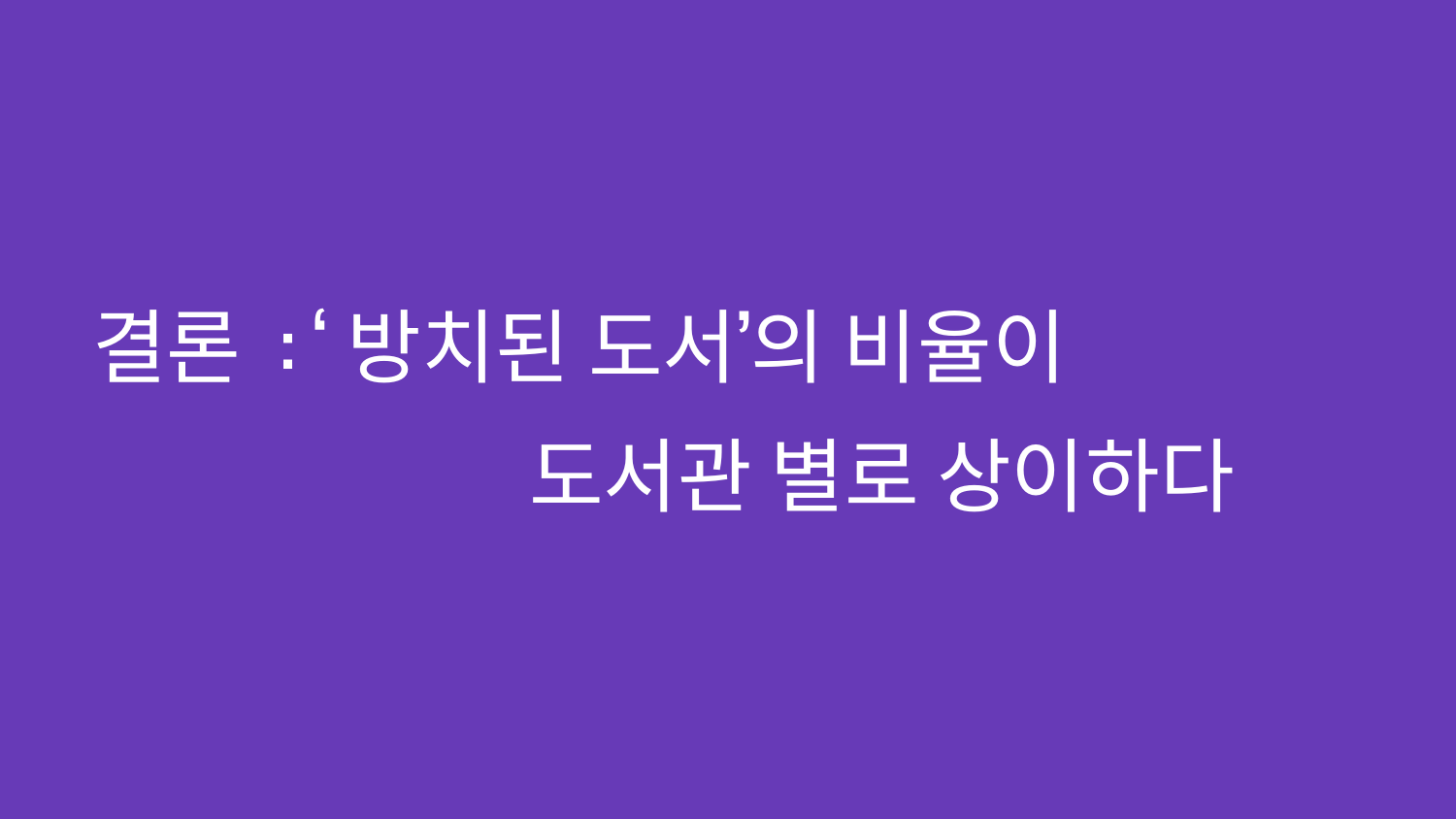

# 결론 : ‘방치된 도서’의 비율이
 			도서관 별로 상이하다